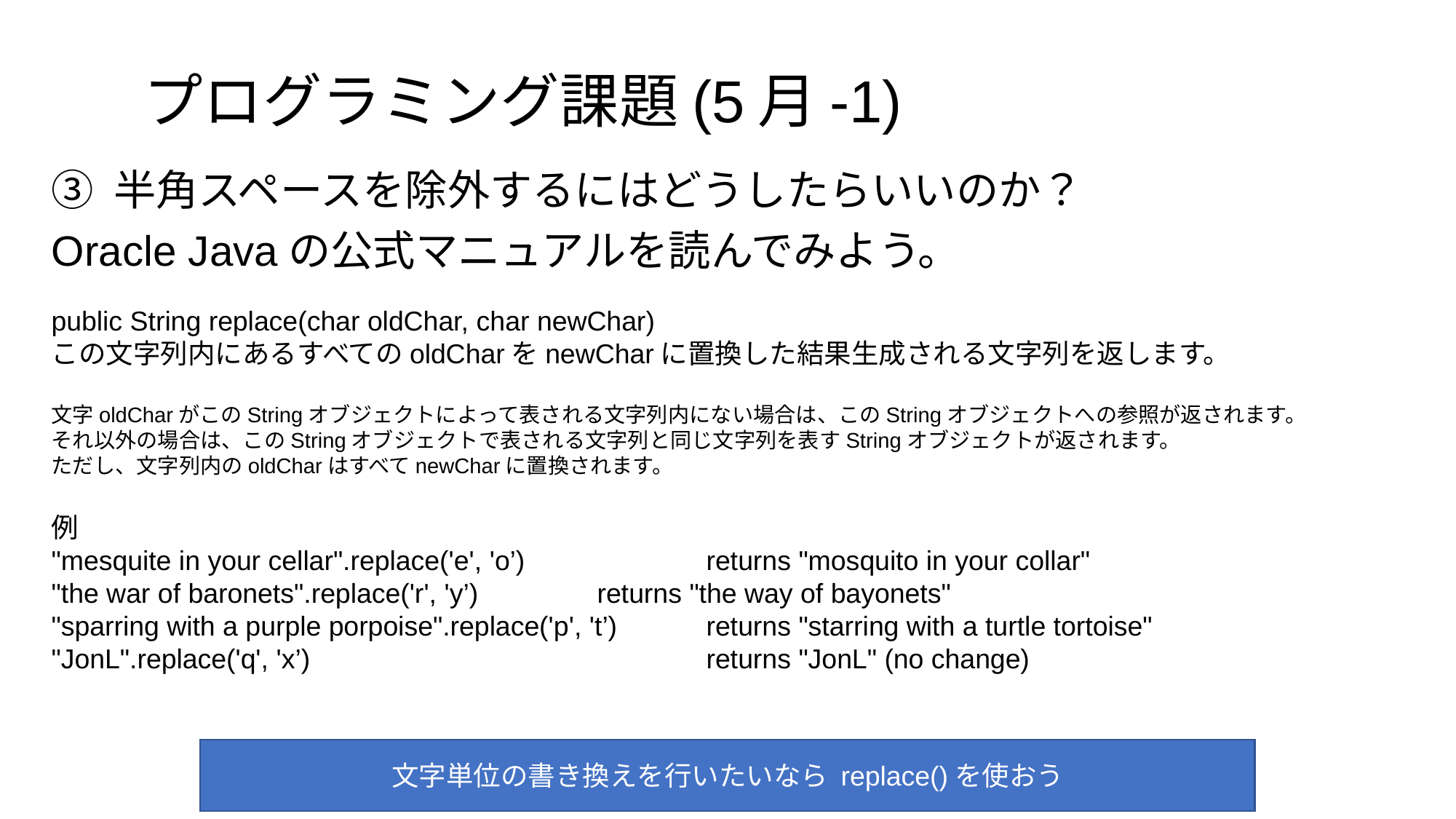

# プログラミング課題(5月-1)
③ 半角スペースを除外するにはどうしたらいいのか？
Oracle Javaの公式マニュアルを読んでみよう。

public String replace(char oldChar, char newChar)
この文字列内にあるすべてのoldCharをnewCharに置換した結果生成される文字列を返します。

文字oldCharがこのStringオブジェクトによって表される文字列内にない場合は、このStringオブジェクトへの参照が返されます。
それ以外の場合は、このStringオブジェクトで表される文字列と同じ文字列を表すStringオブジェクトが返されます。
ただし、文字列内のoldCharはすべてnewCharに置換されます。

例
"mesquite in your cellar".replace('e', 'o’)		returns "mosquito in your collar"
"the war of baronets".replace('r', 'y’)		returns "the way of bayonets"
"sparring with a purple porpoise".replace('p', 't’)	returns "starring with a turtle tortoise"
"JonL".replace('q', 'x’) 				returns "JonL" (no change)
文字単位の書き換えを行いたいなら replace()を使おう